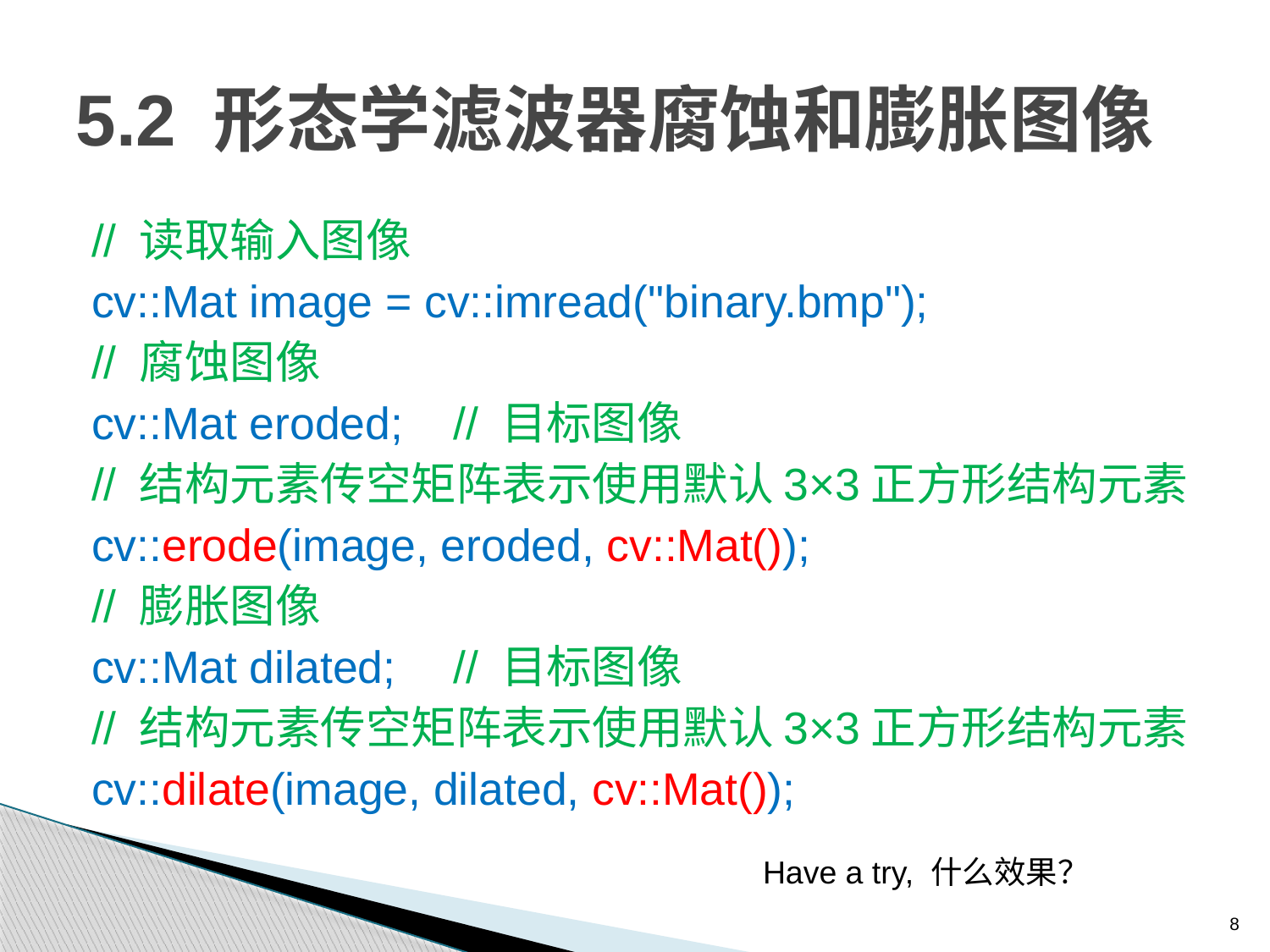

# 5.2 形态学滤波器腐蚀和膨胀图像
// 读取输入图像
cv::Mat image = cv::imread("binary.bmp");
// 腐蚀图像
cv::Mat eroded;	// 目标图像
// 结构元素传空矩阵表示使用默认3×3正方形结构元素
cv::erode(image, eroded, cv::Mat());
// 膨胀图像
cv::Mat dilated;	// 目标图像
// 结构元素传空矩阵表示使用默认3×3正方形结构元素
cv::dilate(image, dilated, cv::Mat());
Have a try, 什么效果？
8